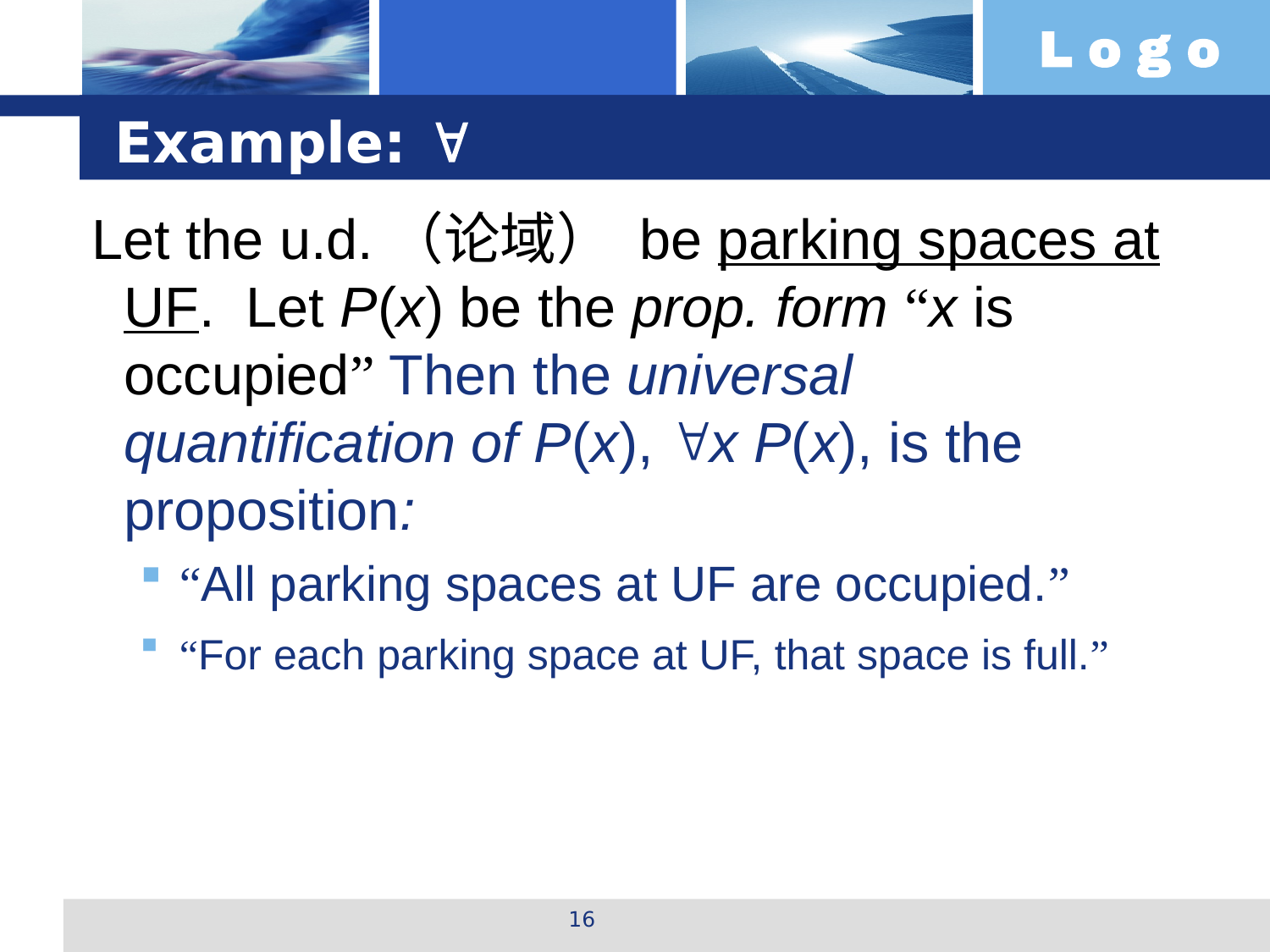

# Example: ∀
 Let the u.d.（论域） be parking spaces at UF.  Let P(x) be the prop. form “x is occupied” Then the universal quantification of P(x), ∀x P(x), is the proposition:
“All parking spaces at UF are occupied.”
“For each parking space at UF, that space is full.”
16